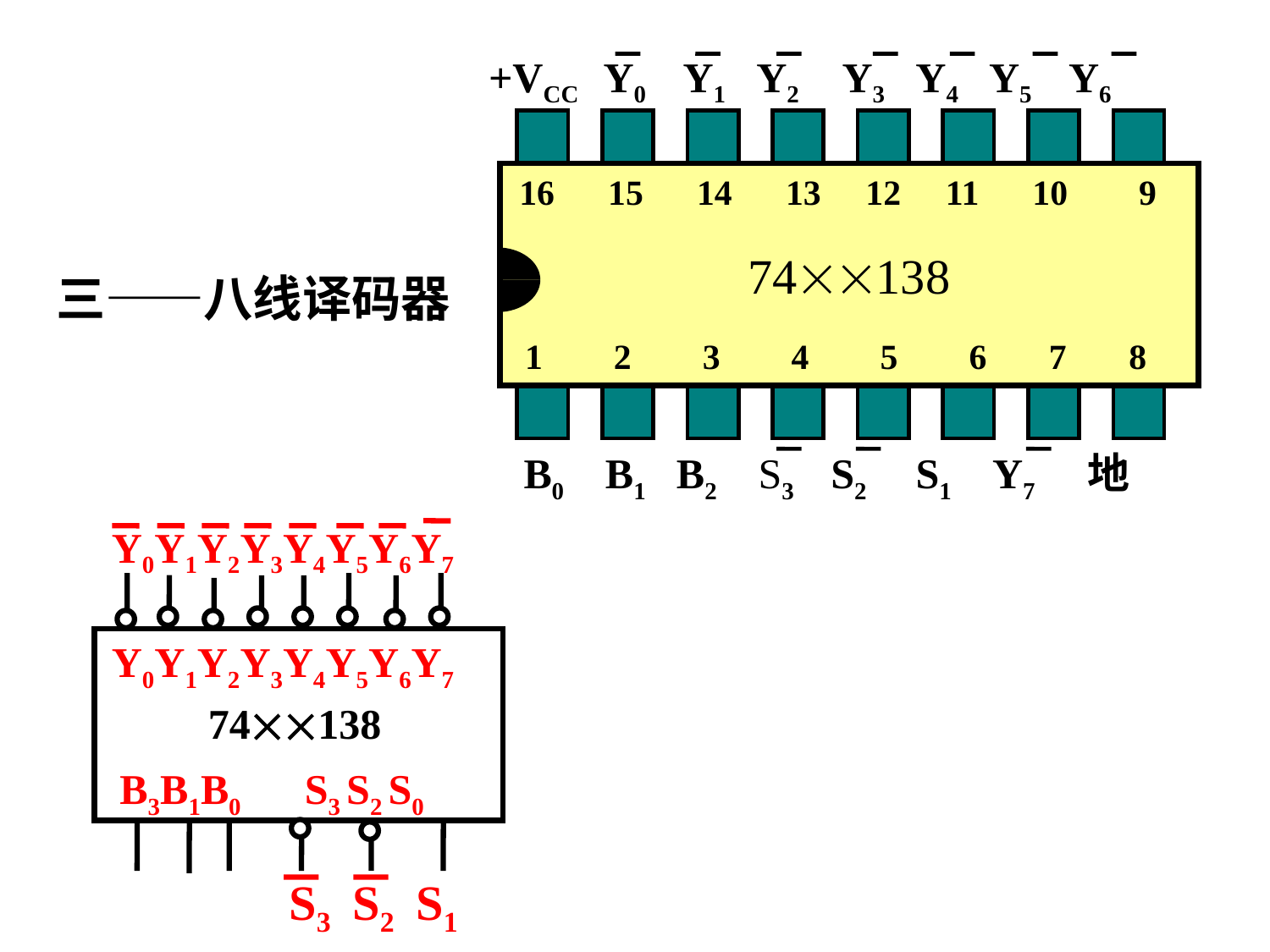

+VCC    Y0      Y1     Y2       Y3     Y4     Y5      Y6

74××138
16      15      14      13     12     11      10        9

1        2        3        4        5        6       7       8
1        2        3        4        5        6       7       8

B0      B1     B2      S3      S2        S1    Y7    地

# 三——八线译码器
Y0Y1Y2Y3Y4Y5Y6Y7

Y0Y1Y2Y3Y4Y5Y6Y7
   74××138
B3B1B0      S3 S2 S0

S3   S2   S1